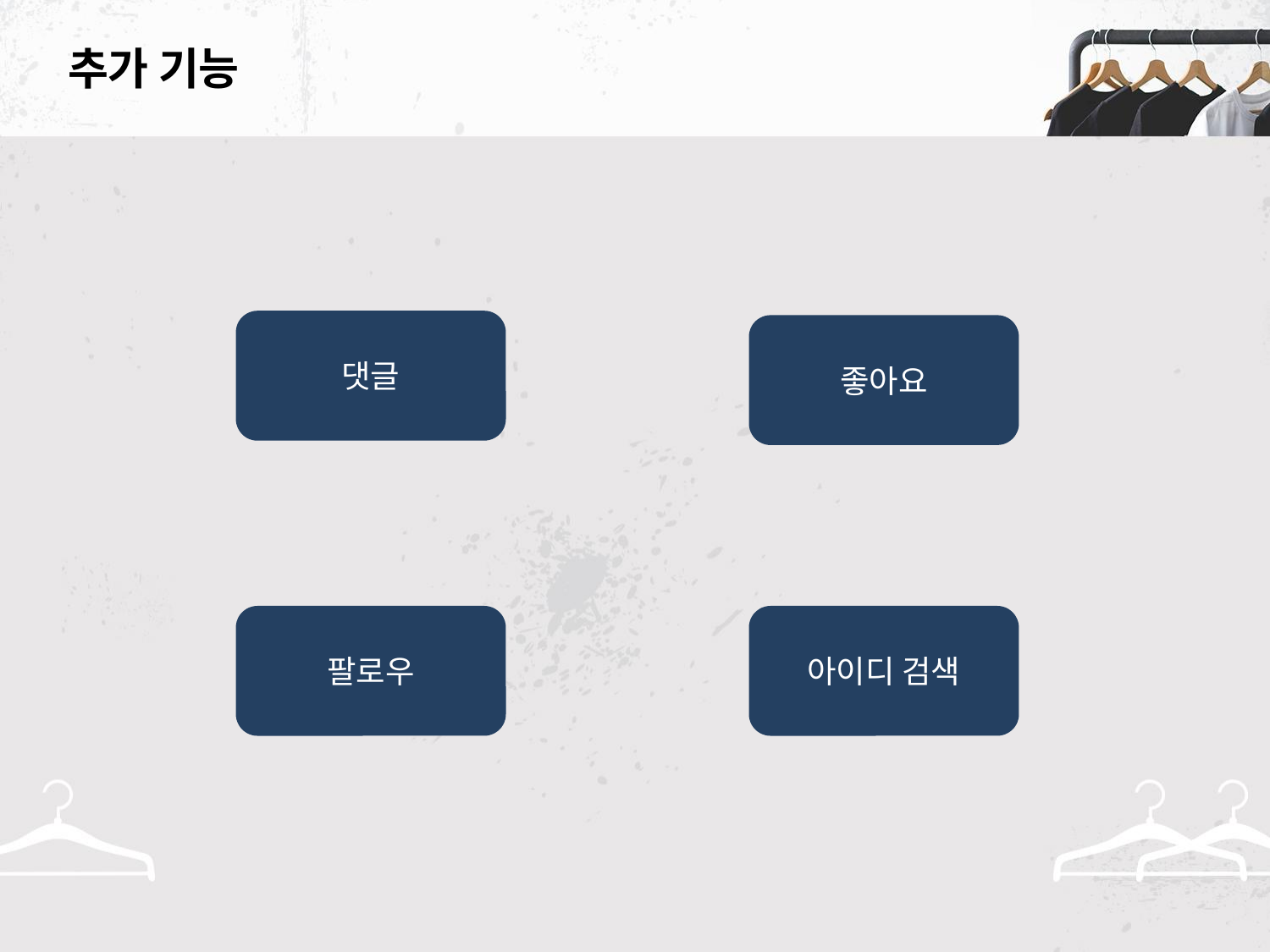

# 추가 기능
댓글
좋아요
팔로우
아이디 검색